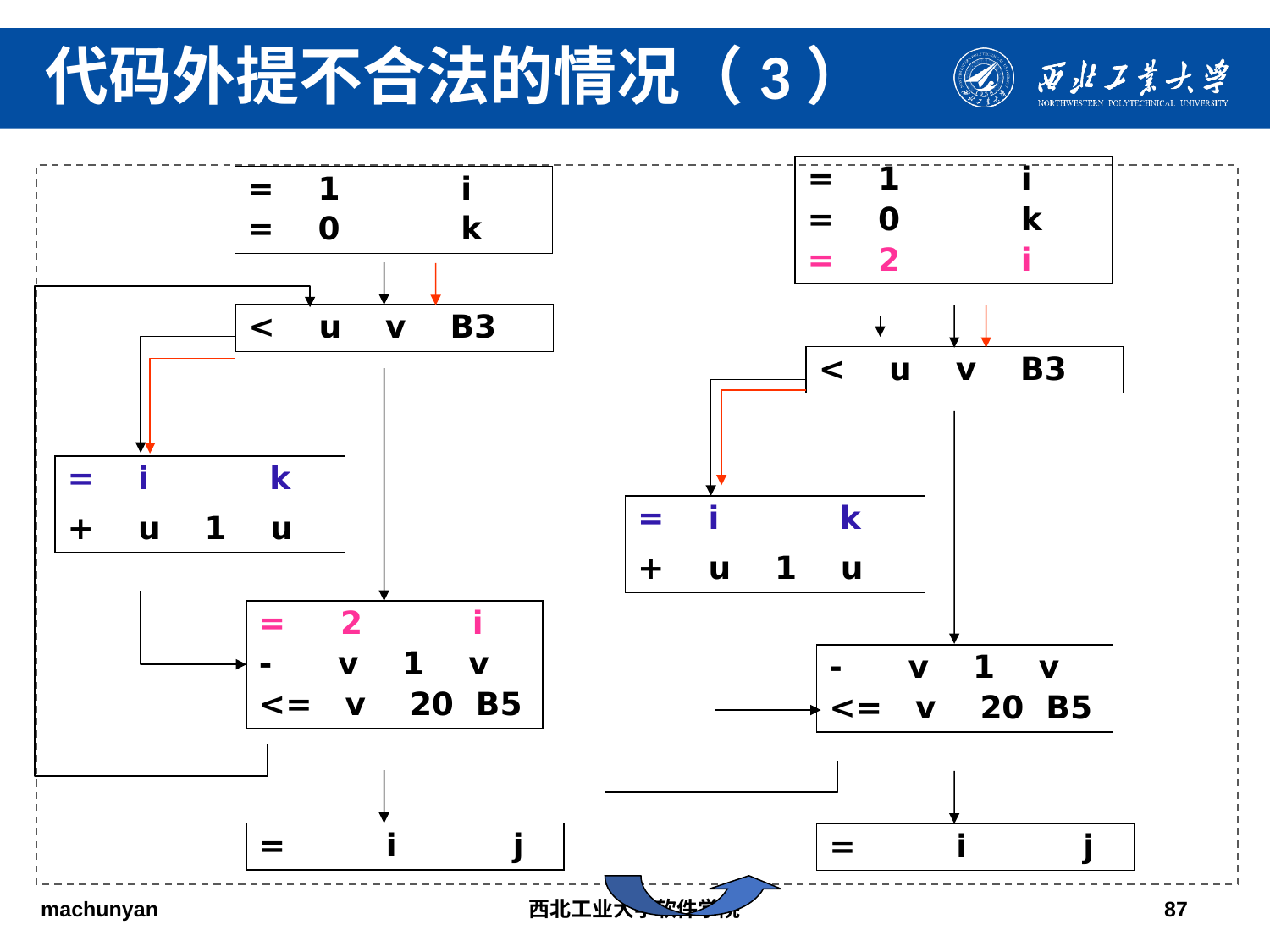

代码外提不合法的情况（3）
=    1           i
=    0           k
=    2           i
=    1           i
=    0           k

<    u    v    B3

<    u    v    B3

=    i           k
+    u    1    u
=    i           k
+    u    1    u

=     2          i
-      v    1    v
<=   v    20  B5

-      v    1    v
<=   v    20  B5

=	i	j
=	i	j